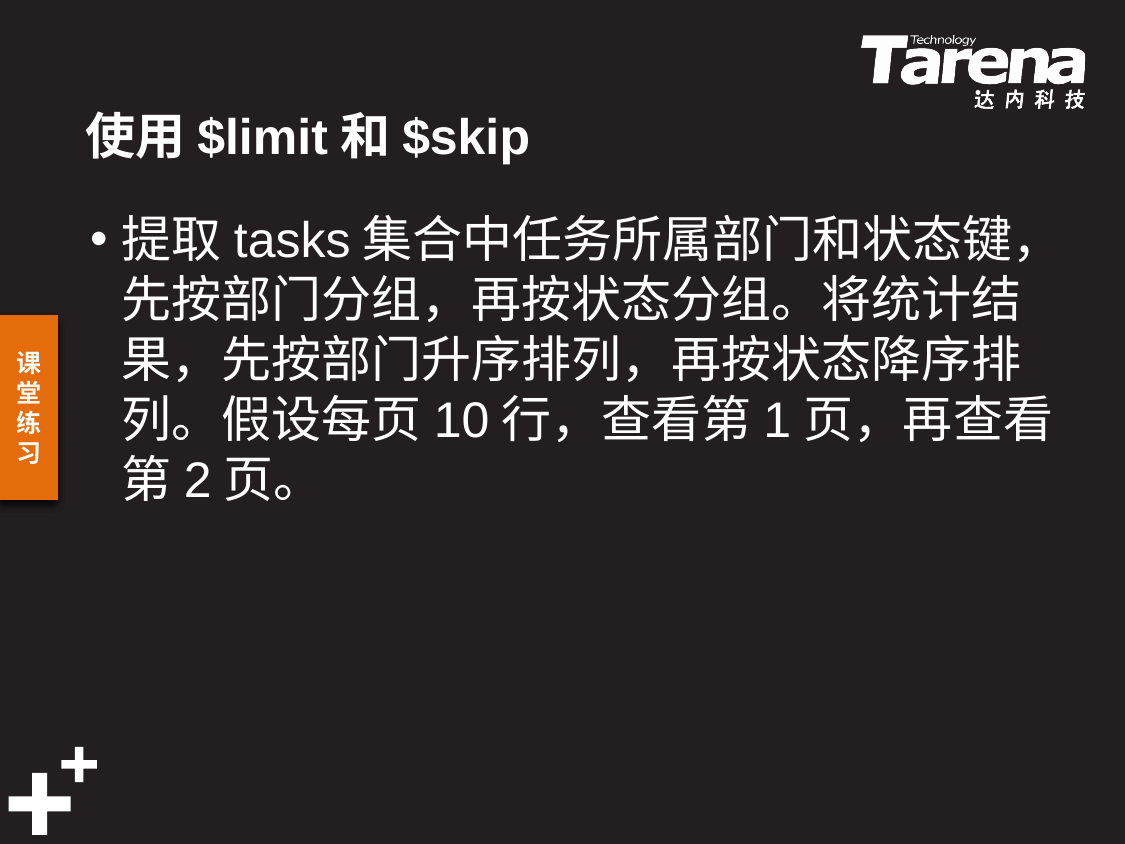

# 使用$limit和$skip
提取tasks集合中任务所属部门和状态键，先按部门分组，再按状态分组。将统计结果，先按部门升序排列，再按状态降序排列。假设每页10行，查看第1页，再查看第2页。